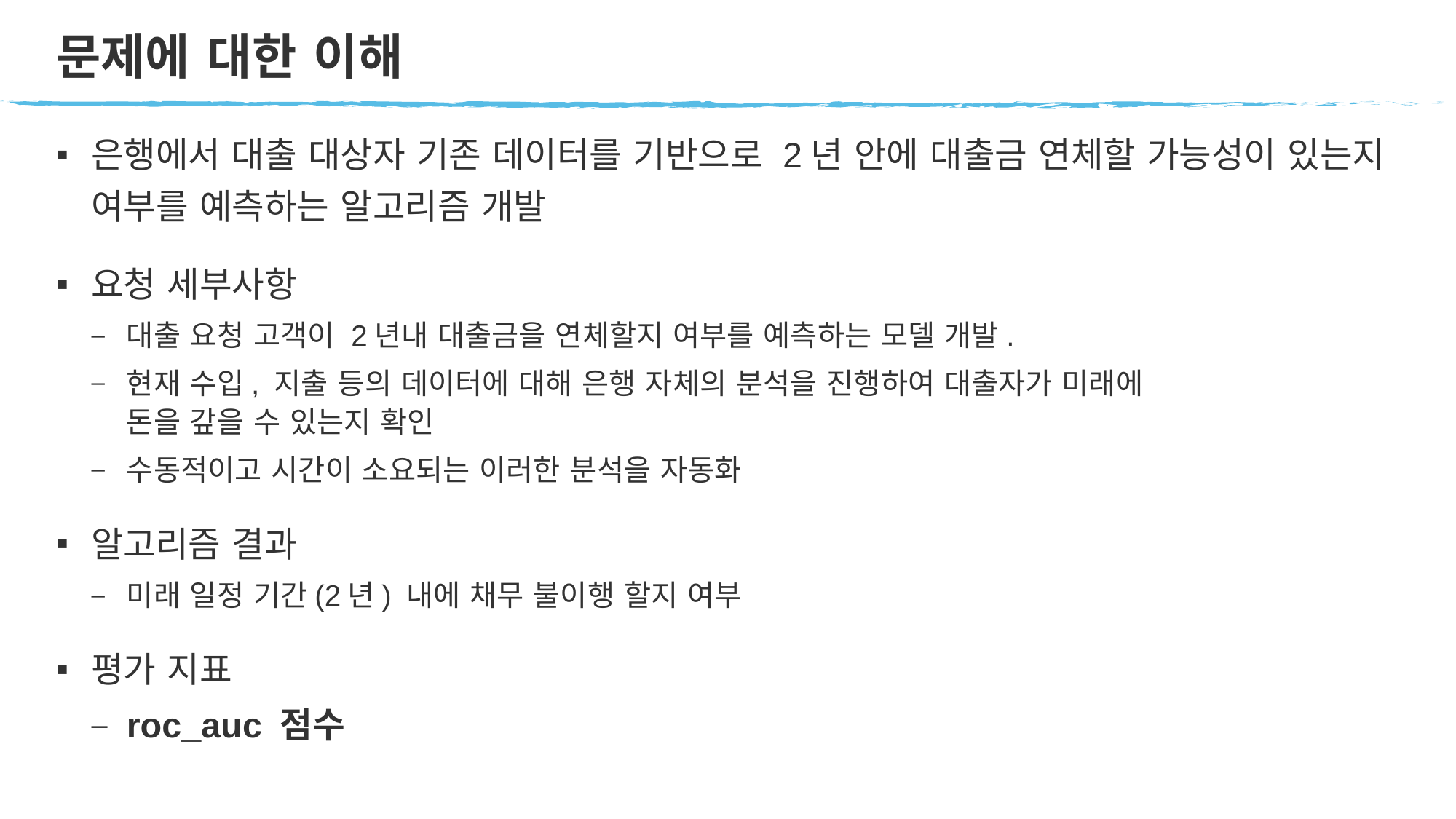

문제에 대한 이해
은행에서 대출 대상자 기존 데이터를 기반으로 2년 안에 대출금 연체할 가능성이 있는지 여부를 예측하는 알고리즘 개발
요청 세부사항
대출 요청 고객이 2년내 대출금을 연체할지 여부를 예측하는 모델 개발.
현재 수입, 지출 등의 데이터에 대해 은행 자체의 분석을 진행하여 대출자가 미래에
돈을 갚을 수 있는지 확인
수동적이고 시간이 소요되는 이러한 분석을 자동화
알고리즘 결과
미래 일정 기간(2년) 내에 채무 불이행 할지 여부
평가 지표
roc_auc 점수